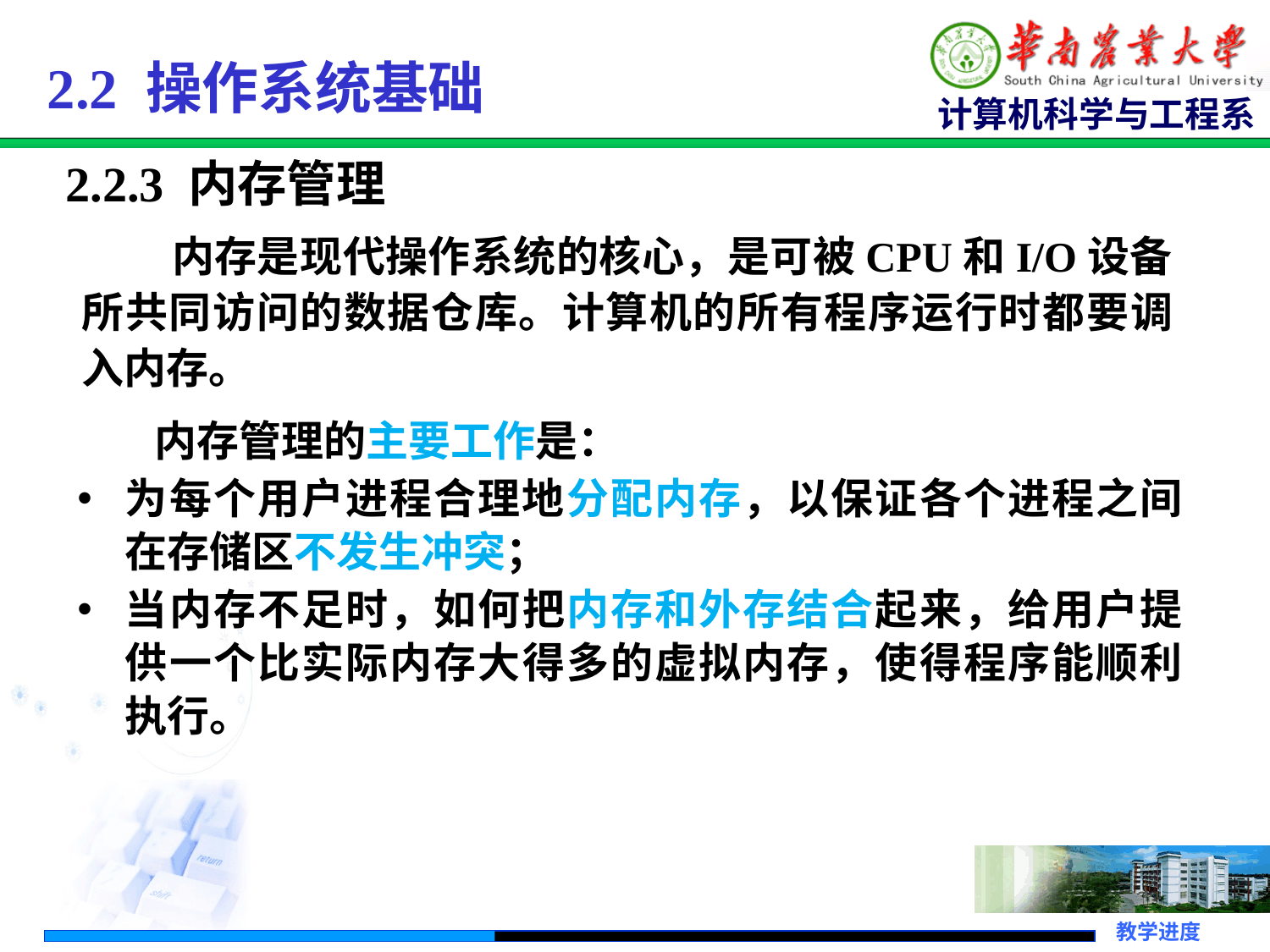

2.2 操作系统基础
2.2.3 内存管理
        内存是现代操作系统的核心，是可被CPU和I/O设备所共同访问的数据仓库。计算机的所有程序运行时都要调入内存。
       内存管理的主要工作是：
为每个用户进程合理地分配内存，以保证各个进程之间在存储区不发生冲突；
当内存不足时，如何把内存和外存结合起来，给用户提供一个比实际内存大得多的虚拟内存，使得程序能顺利执行。